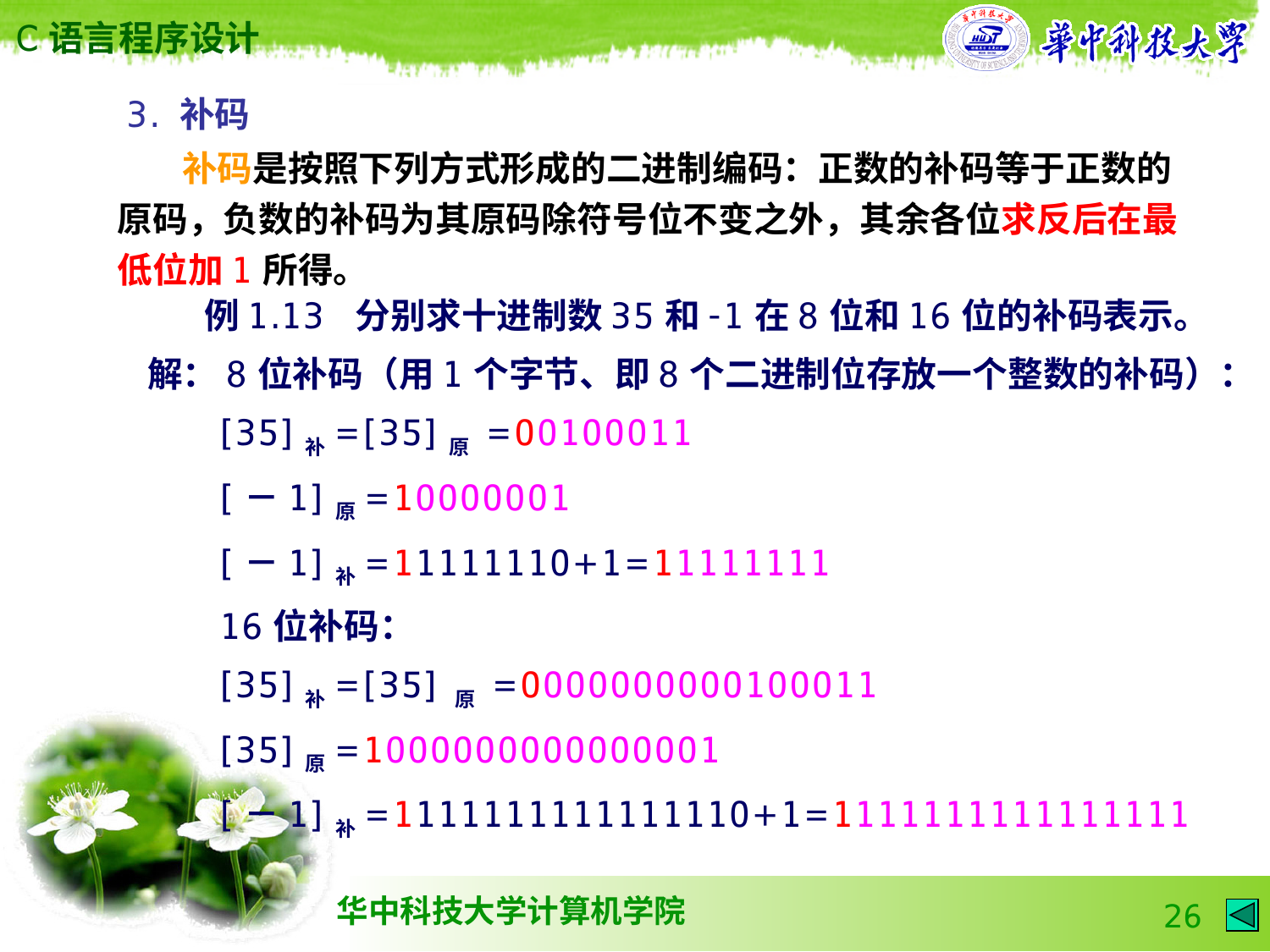

3. 补码
       补码是按照下列方式形成的二进制编码：正数的补码等于正数的原码，负数的补码为其原码除符号位不变之外，其余各位求反后在最低位加1所得。
      例1.13  分别求十进制数35和-1在8位和16位的补码表示。
解：8位补码（用1个字节、即8个二进制位存放一个整数的补码）：
       [35]补=[35]原 =00100011
       [－1]原=10000001
       [－1]补=11111110+1=11111111
       16位补码：
       [35]补=[35] 原 =0000000000100011
       [35]原=1000000000000001
       [－1]补=1111111111111110+1=1111111111111111
26